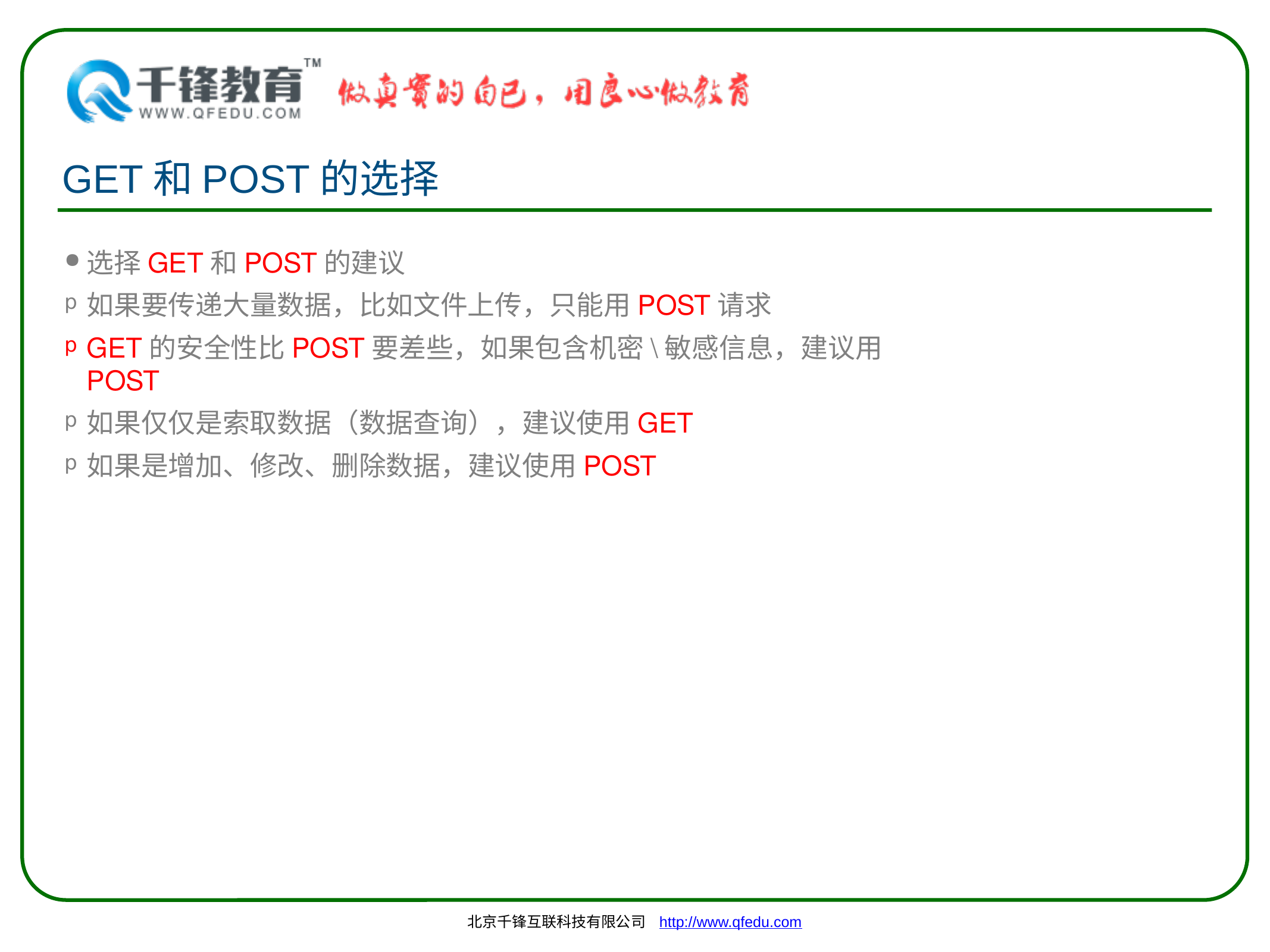

# GET和POST的选择
选择GET和POST的建议
如果要传递大量数据，比如文件上传，只能用POST请求
GET的安全性比POST要差些，如果包含机密\敏感信息，建议用POST
如果仅仅是索取数据（数据查询），建议使用GET
如果是增加、修改、删除数据，建议使用POST